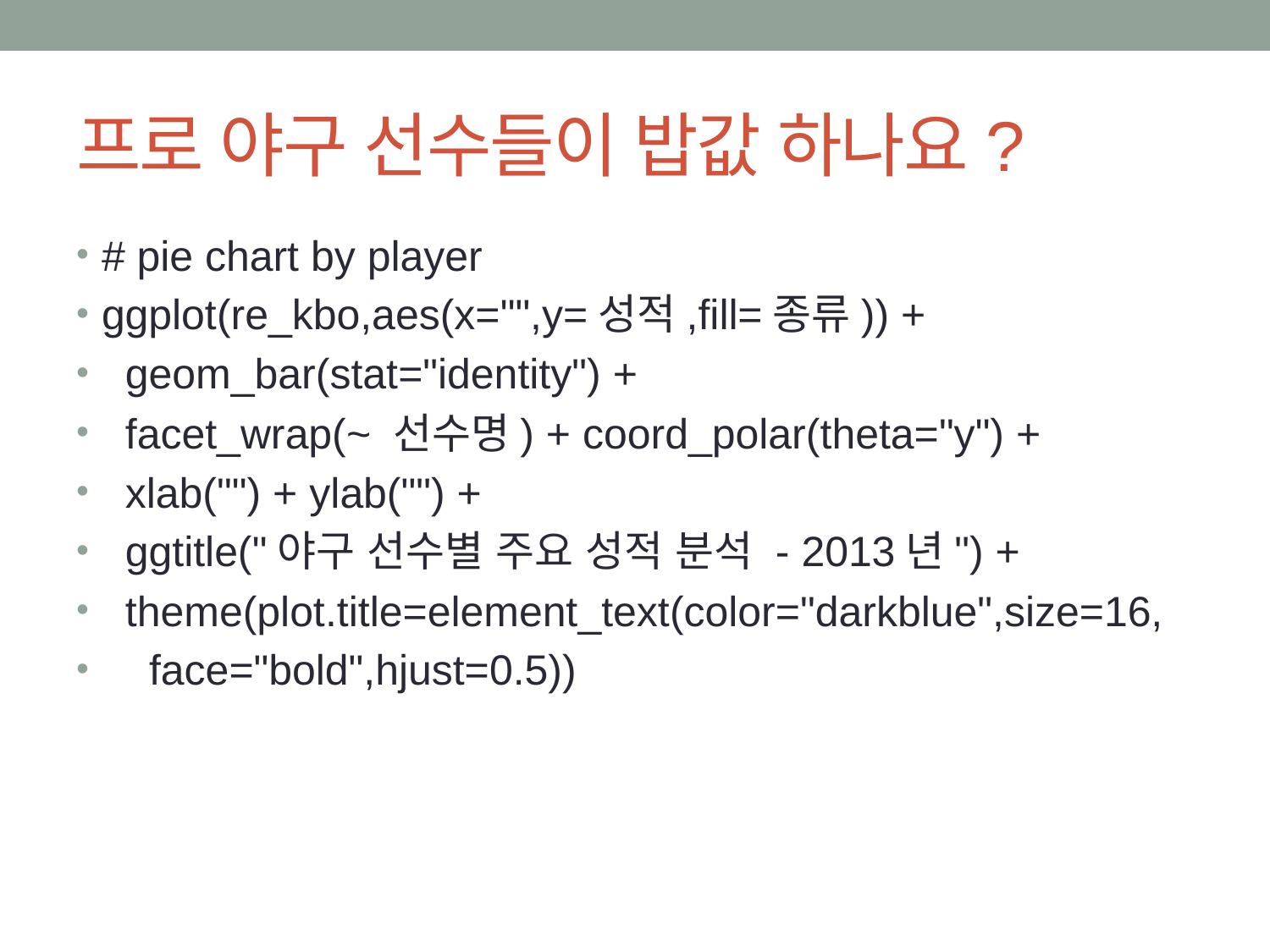

# 프로 야구 선수들이 밥값 하나요?
# pie chart by player
ggplot(re_kbo,aes(x="",y=성적,fill=종류)) +
  geom_bar(stat="identity") +
  facet_wrap(~ 선수명) + coord_polar(theta="y") +
  xlab("") + ylab("") +
  ggtitle("야구 선수별 주요 성적 분석 - 2013년") +
  theme(plot.title=element_text(color="darkblue",size=16,
    face="bold",hjust=0.5))